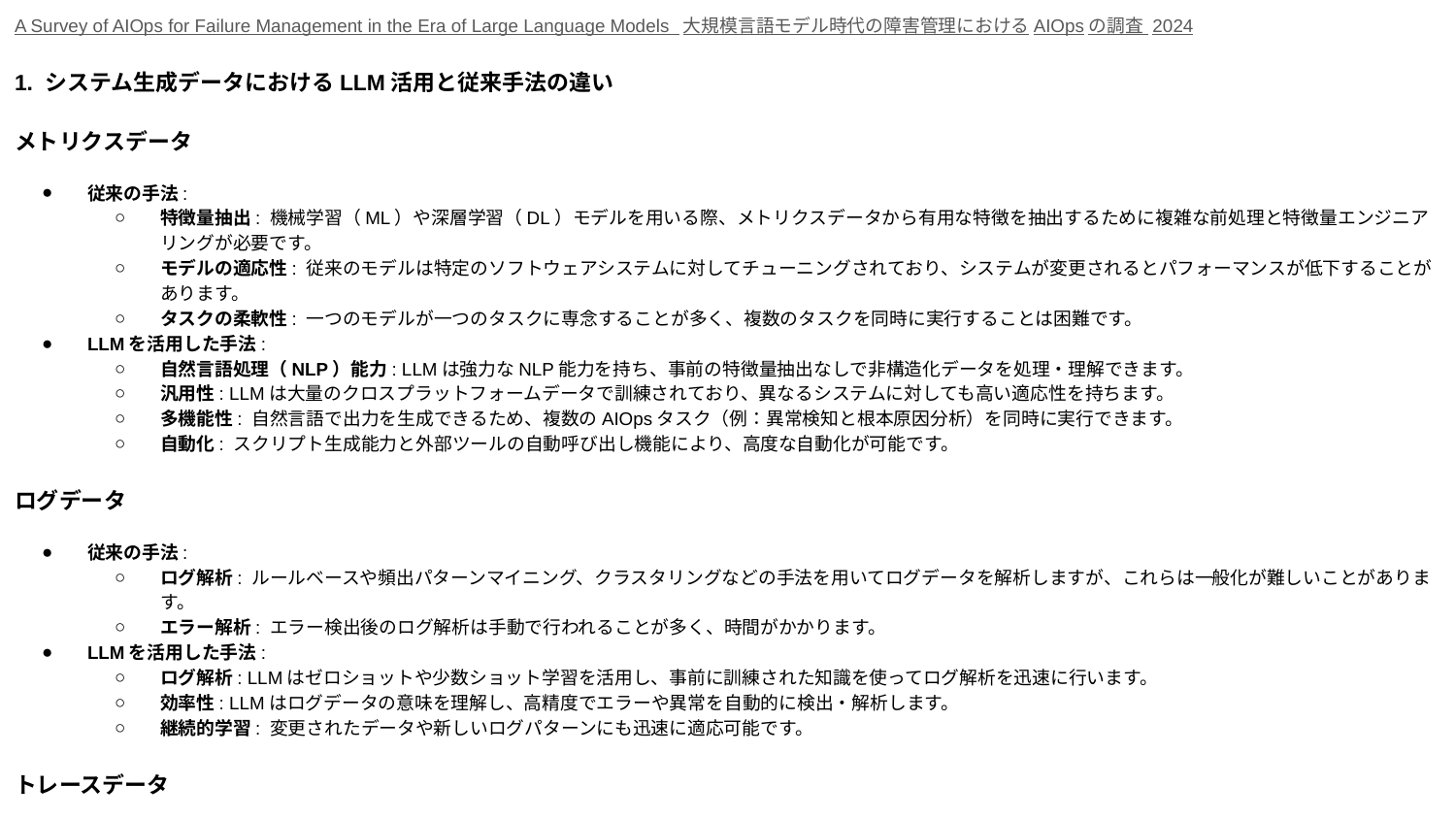

A Survey of AIOps for Failure Management in the Era of Large Language Models  大規模言語モデル時代の障害管理におけるAIOpsの調査 2024
1. システム生成データにおけるLLM活用と従来手法の違い
メトリクスデータ
従来の手法:
特徴量抽出: 機械学習（ML）や深層学習（DL）モデルを用いる際、メトリクスデータから有用な特徴を抽出するために複雑な前処理と特徴量エンジニアリングが必要です。
モデルの適応性: 従来のモデルは特定のソフトウェアシステムに対してチューニングされており、システムが変更されるとパフォーマンスが低下することがあります。
タスクの柔軟性: 一つのモデルが一つのタスクに専念することが多く、複数のタスクを同時に実行することは困難です。
LLMを活用した手法:
自然言語処理（NLP）能力: LLMは強力なNLP能力を持ち、事前の特徴量抽出なしで非構造化データを処理・理解できます。
汎用性: LLMは大量のクロスプラットフォームデータで訓練されており、異なるシステムに対しても高い適応性を持ちます。
多機能性: 自然言語で出力を生成できるため、複数のAIOpsタスク（例：異常検知と根本原因分析）を同時に実行できます。
自動化: スクリプト生成能力と外部ツールの自動呼び出し機能により、高度な自動化が可能です。
ログデータ
従来の手法:
ログ解析: ルールベースや頻出パターンマイニング、クラスタリングなどの手法を用いてログデータを解析しますが、これらは一般化が難しいことがあります。
エラー解析: エラー検出後のログ解析は手動で行われることが多く、時間がかかります。
LLMを活用した手法:
ログ解析: LLMはゼロショットや少数ショット学習を活用し、事前に訓練された知識を使ってログ解析を迅速に行います。
効率性: LLMはログデータの意味を理解し、高精度でエラーや異常を自動的に検出・解析します。
継続的学習: 変更されたデータや新しいログパターンにも迅速に適応可能です。
トレースデータ
従来の手法:
トレース解析: システム間の相互作用を解析し、パフォーマンスボトルネックや依存関係、問題の根本原因を特定しますが、これは手動プロセスが多く含まれます。
LLMを活用した手法:
自動解析: トレースデータを自動的に解析し、問題の発生源や相互作用の異常を素早く特定できます。
予測分析: トレースデータを基に、将来の問題発生箇所や原因を予測できます。